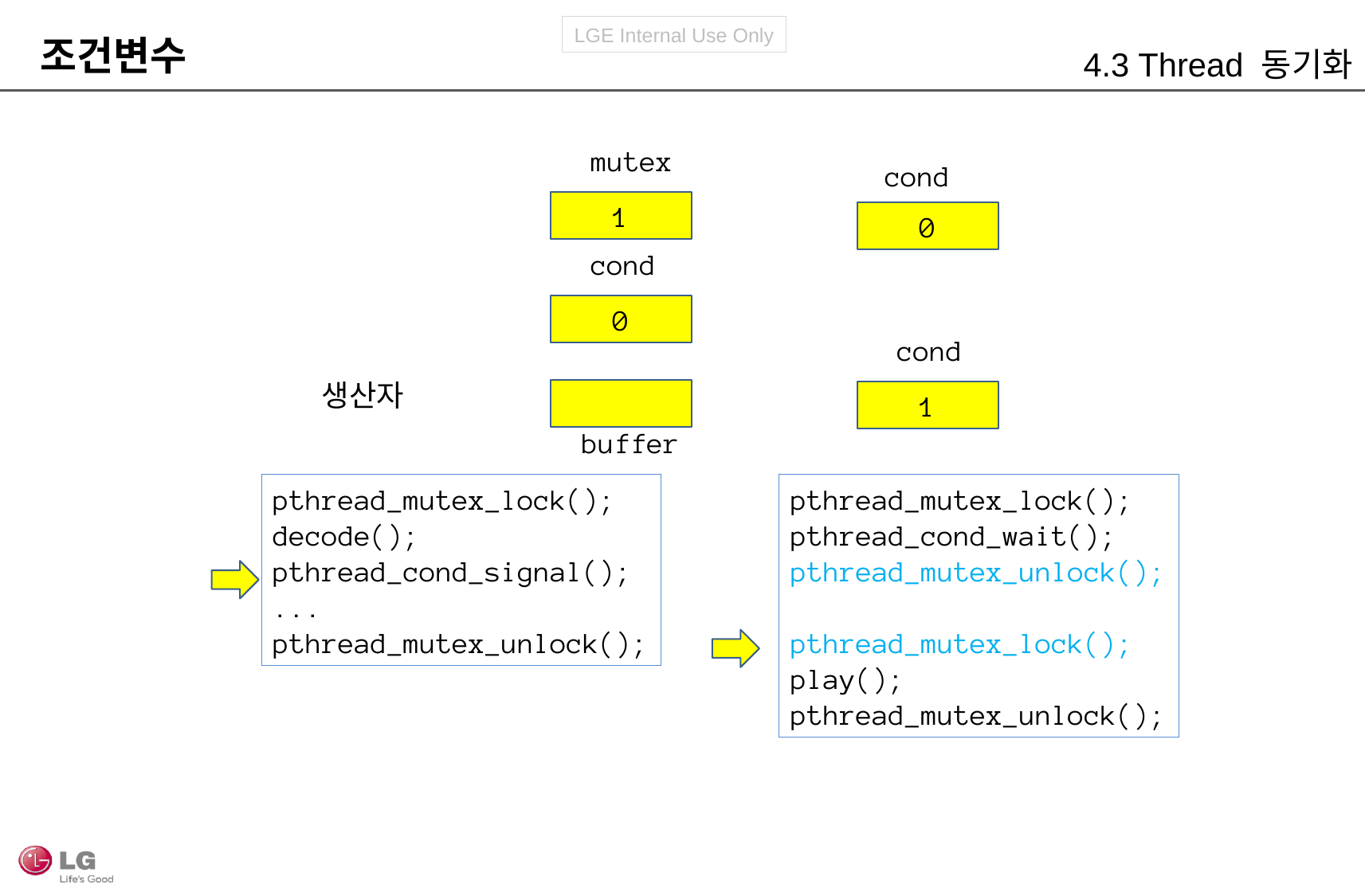

조건변수
4.3 Thread 동기화

mutex
cond
1
0
cond
0
cond
생산자

1
buffer
pthread_mutex_lock();
decode();
pthread_cond_signal();
...
pthread_mutex_unlock();
pthread_mutex_lock();
pthread_cond_wait();
pthread_mutex_unlock();

pthread_mutex_lock();
play();
pthread_mutex_unlock();